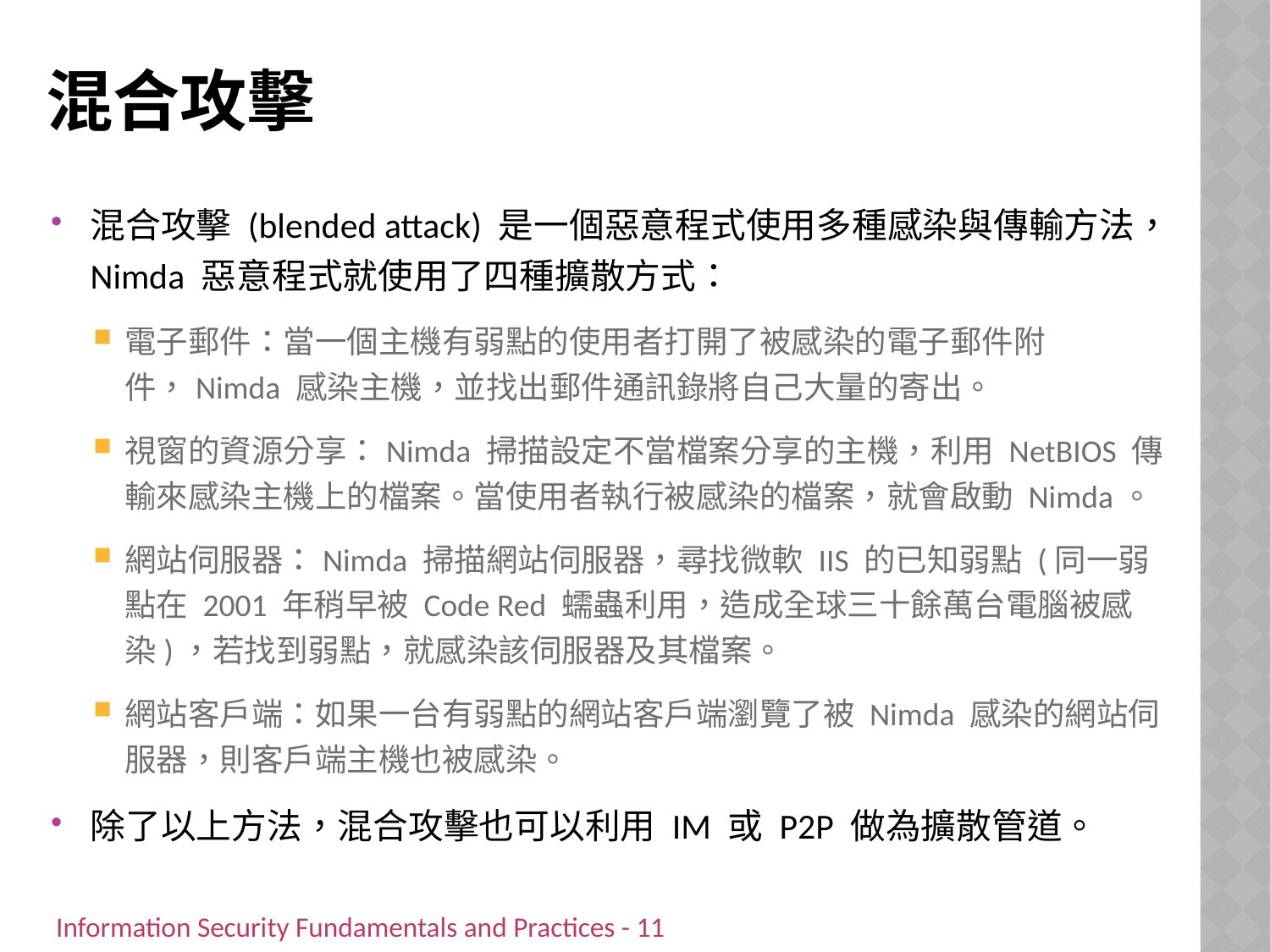

# 混合攻擊
混合攻擊 (blended attack) 是一個惡意程式使用多種感染與傳輸方法，Nimda 惡意程式就使用了四種擴散方式：
電子郵件：當一個主機有弱點的使用者打開了被感染的電子郵件附件，Nimda 感染主機，並找出郵件通訊錄將自己大量的寄出。
視窗的資源分享：Nimda 掃描設定不當檔案分享的主機，利用 NetBIOS 傳輸來感染主機上的檔案。當使用者執行被感染的檔案，就會啟動 Nimda。
網站伺服器：Nimda 掃描網站伺服器，尋找微軟 IIS 的已知弱點 (同一弱點在 2001 年稍早被 Code Red 蠕蟲利用，造成全球三十餘萬台電腦被感染)，若找到弱點，就感染該伺服器及其檔案。
網站客戶端：如果一台有弱點的網站客戶端瀏覽了被 Nimda 感染的網站伺服器，則客戶端主機也被感染。
除了以上方法，混合攻擊也可以利用 IM 或 P2P 做為擴散管道。